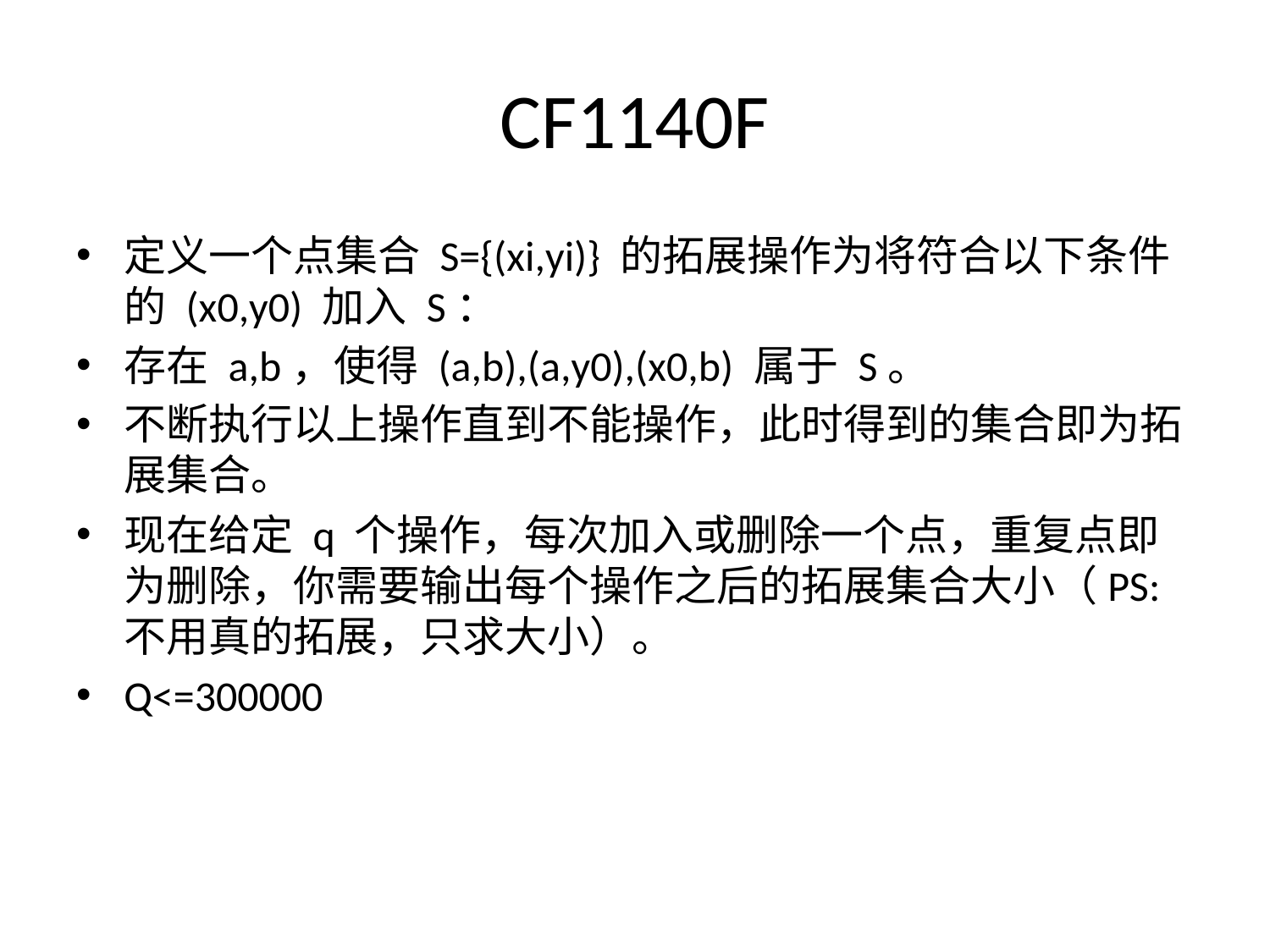

# CF1140F
定义一个点集合 S={(xi,yi)} 的拓展操作为将符合以下条件的 (x0,y0) 加入 S：
存在 a,b，使得 (a,b),(a,y0),(x0,b) 属于 S。
不断执行以上操作直到不能操作，此时得到的集合即为拓展集合。
现在给定 q 个操作，每次加入或删除一个点，重复点即为删除，你需要输出每个操作之后的拓展集合大小（PS:不用真的拓展，只求大小）。
Q<=300000